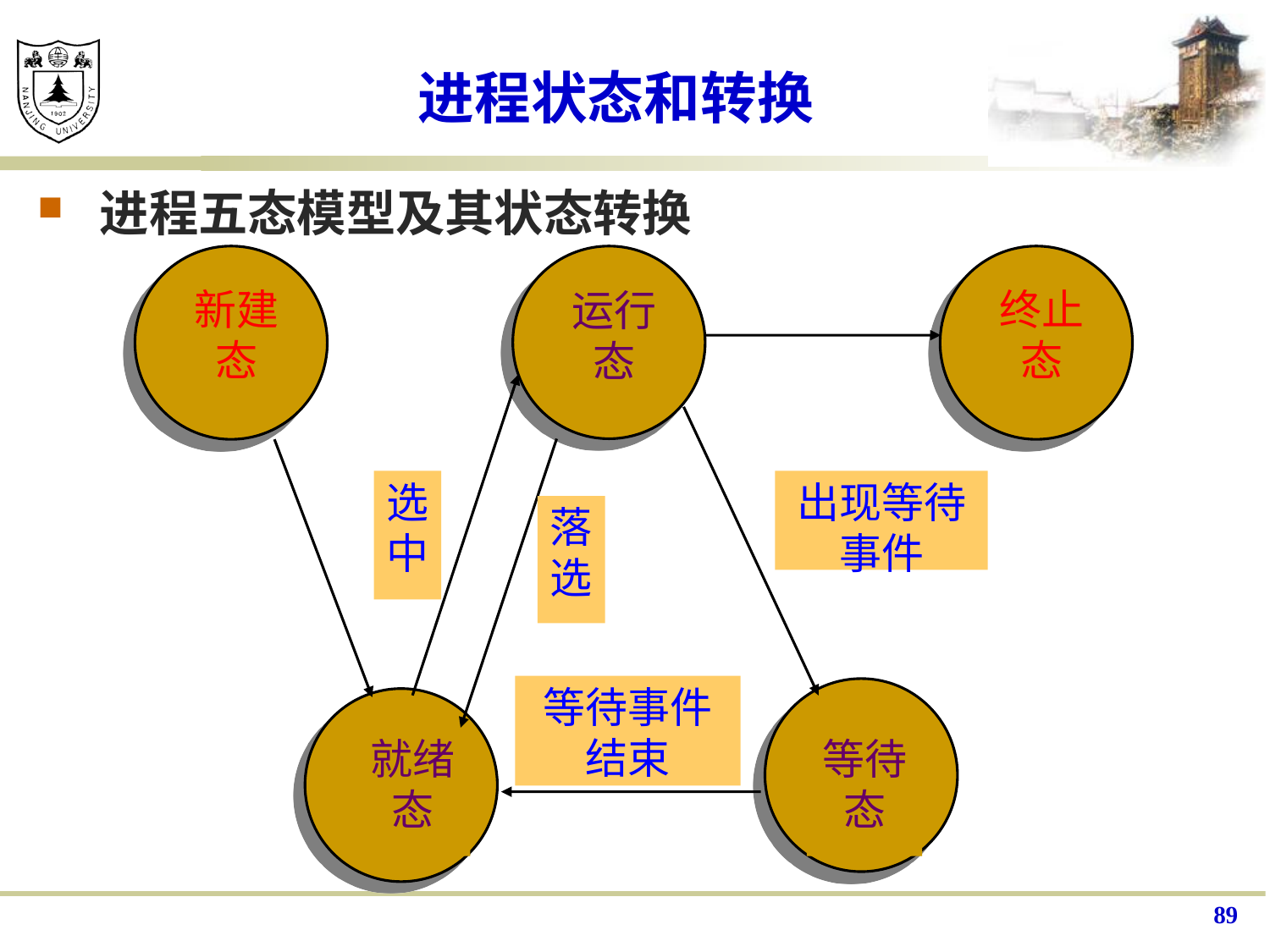

# 进程状态和转换
进程五态模型及其状态转换

新建态
终止态
运行态

选中
出现等待
事件
落选
等待事件
结束

就绪态
等待态

89